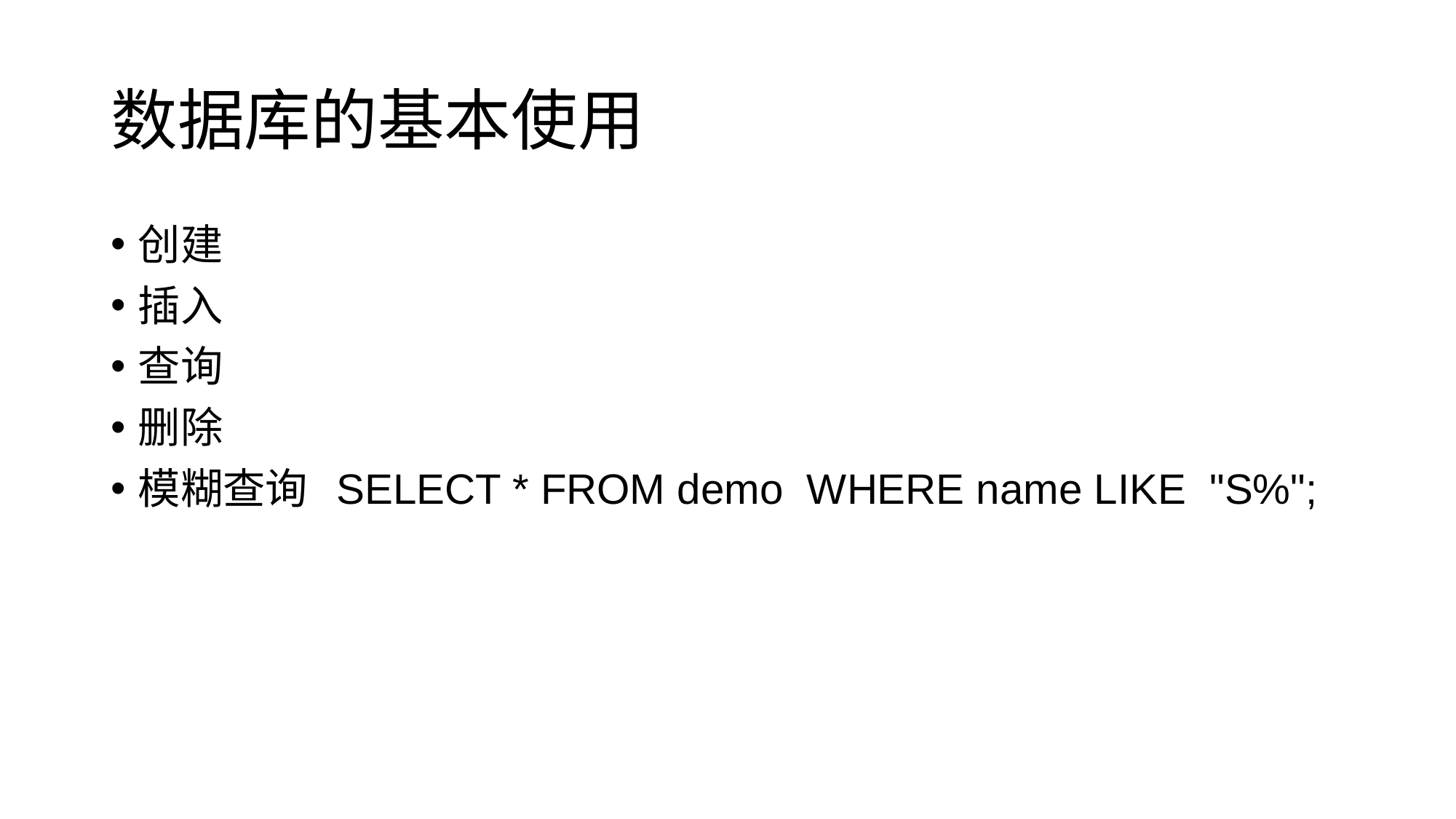

# 数据库的基本使用
创建
插入
查询
删除
模糊查询  SELECT * FROM demo  WHERE name LIKE  "S%";